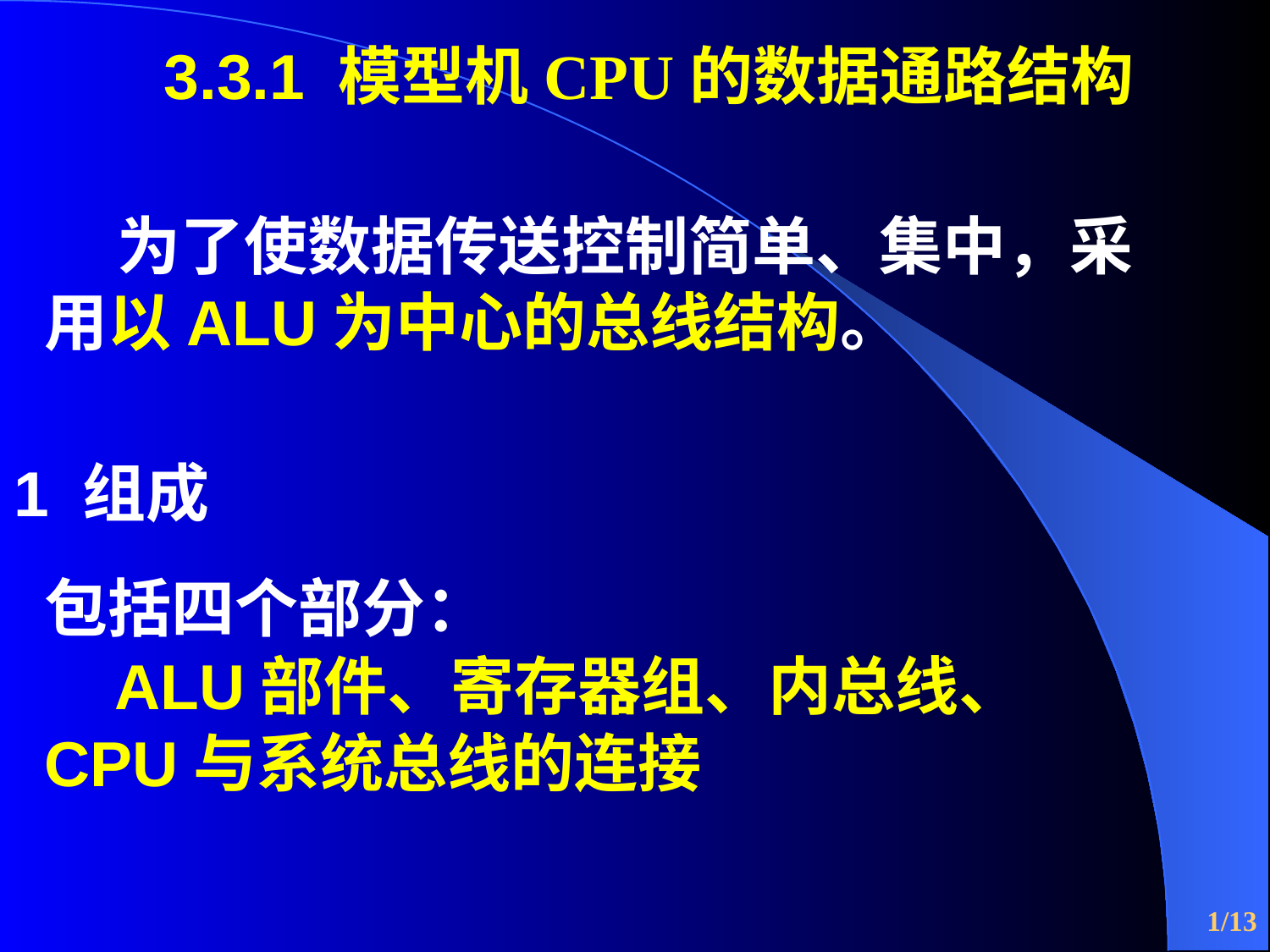

3.3.1 模型机CPU的数据通路结构
    为了使数据传送控制简单、集中，采用以ALU为中心的总线结构。
1 组成
包括四个部分：
    ALU部件、寄存器组、内总线、
CPU与系统总线的连接
1/13